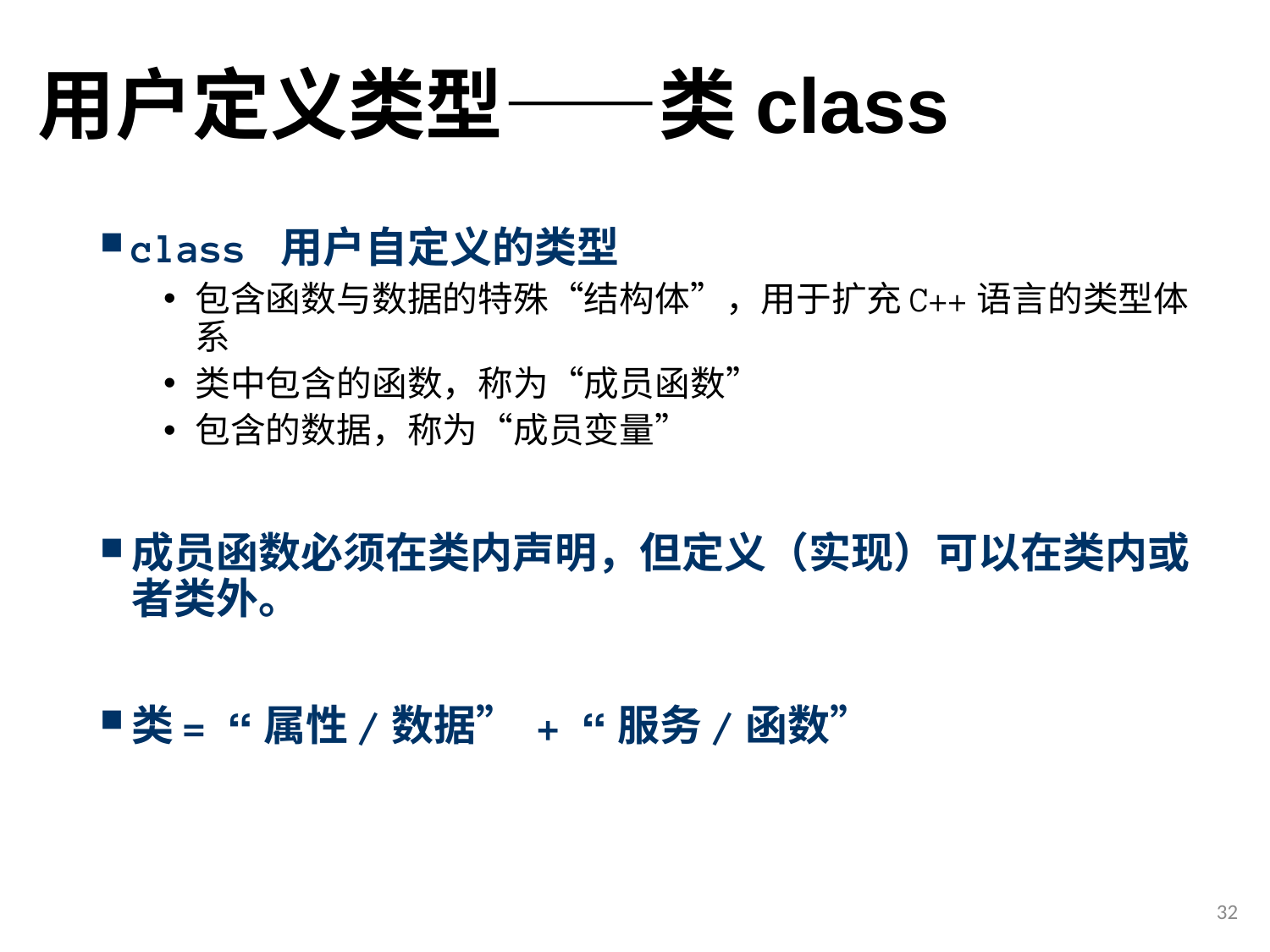

# 用户定义类型——类class
class 用户自定义的类型
包含函数与数据的特殊“结构体”，用于扩充C++语言的类型体系
类中包含的函数，称为“成员函数”
包含的数据，称为“成员变量”

成员函数必须在类内声明，但定义（实现）可以在类内或者类外。

类= “属性/数据” + “服务/函数”
32